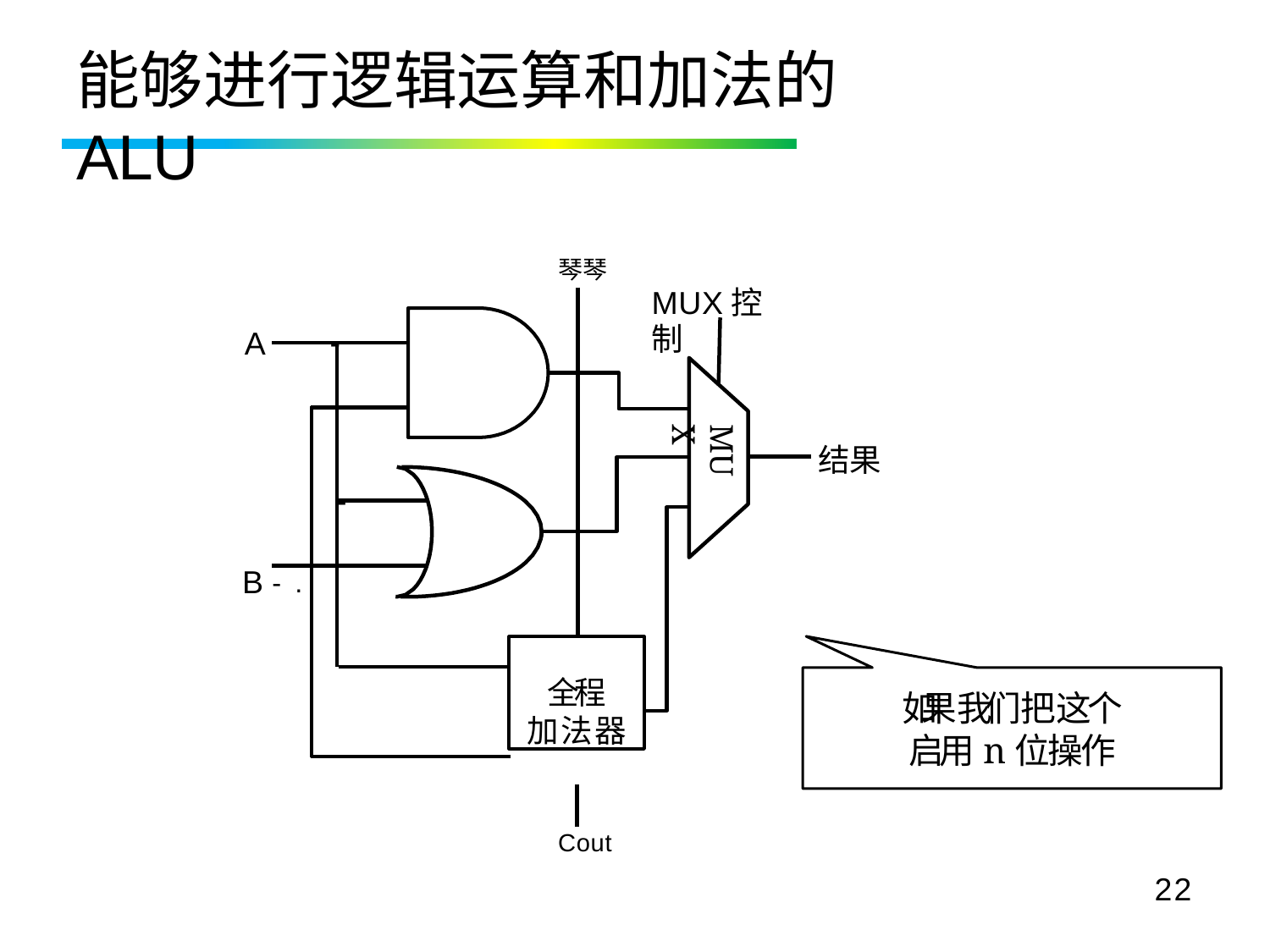

# 能够进行逻辑运算和加法的ALU
琴琴
MUX控制

-
A

MUX
结果
-
B -.

全程
加法器
如果我们把这个
启用n位操作

Cout
22